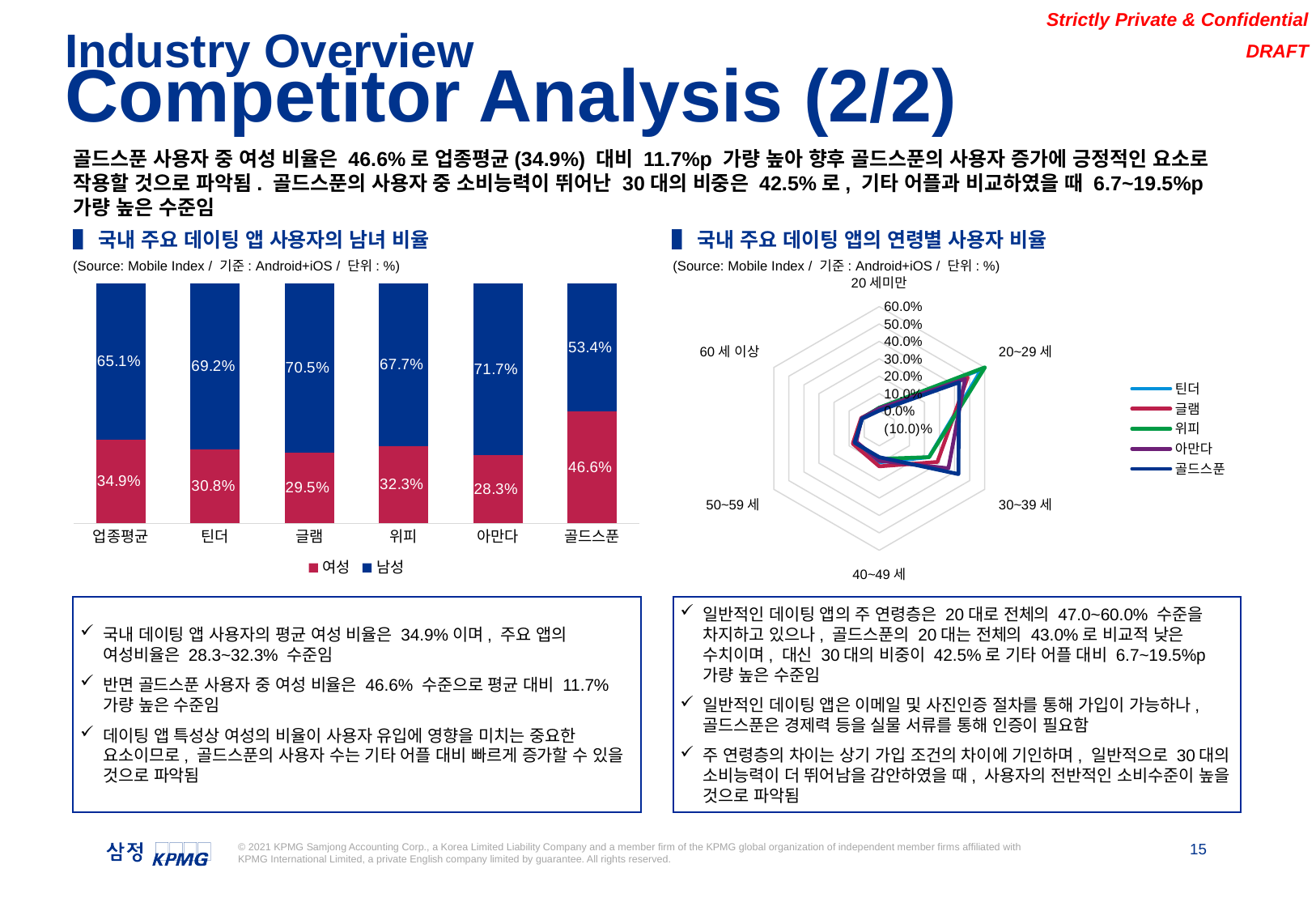

Industry Overview
Competitor Analysis (2/2)
골드스푼 사용자 중 여성 비율은 46.6%로 업종평균(34.9%) 대비 11.7%p 가량 높아 향후 골드스푼의 사용자 증가에 긍정적인 요소로 작용할 것으로 파악됨. 골드스푼의 사용자 중 소비능력이 뛰어난 30대의 비중은 42.5%로, 기타 어플과 비교하였을 때 6.7~19.5%p 가량 높은 수준임
▌국내 주요 데이팅 앱 사용자의 남녀 비율
▌국내 주요 데이팅 앱의 연령별 사용자 비율
(Source: Mobile Index / 기준: Android+iOS / 단위: %)
(Source: Mobile Index / 기준: Android+iOS / 단위: %)

### Chart

| Category | 여성 | 남성 |
|---|---|---|
| 업종평균 | 0.3491 | 0.6509 |
| 틴더 | 0.3083 | 0.6917 |
| 글램 | 0.2953 | 0.7047 |
| 위피 | 0.3231 | 0.6769000000000001 |
| 아만다 | 0.2828 | 0.7172000000000001 |
| 골드스푼 | 0.4661 | 0.5339 |

### Chart

| Category | 틴더 | 글램 | 위피 | 아만다 | 골드스푼 |
|---|---|---|---|---|---|
| 20세미만 | 0.0173 | 0.013300000000000001 | 0.019100000000000002 | 0.0155 | 0.0022 |
| 20~29세 | 0.5789 | 0.4869 | 0.6003999999999999 | 0.4697 | 0.43019999999999997 |
| 30~39세 | 0.2302 | 0.2857 | 0.23070000000000002 | 0.3589 | 0.4254 |
| 40~49세 | 0.09449999999999999 | 0.1182 | 0.07490000000000001 | 0.0864 | 0.0653 |
| 50~59세 | 0.0633 | 0.0758 | 0.058800000000000005 | 0.0526 | 0.0642 |
| 60세 이상 | 0.0159 | 0.02 | 0.016 | 0.016800000000000002 | 0.0128 |
국내 데이팅 앱 사용자의 평균 여성 비율은 34.9%이며, 주요 앱의 여성비율은 28.3~32.3% 수준임
반면 골드스푼 사용자 중 여성 비율은 46.6% 수준으로 평균 대비 11.7% 가량 높은 수준임
데이팅 앱 특성상 여성의 비율이 사용자 유입에 영향을 미치는 중요한 요소이므로, 골드스푼의 사용자 수는 기타 어플 대비 빠르게 증가할 수 있을 것으로 파악됨
일반적인 데이팅 앱의 주 연령층은 20대로 전체의 47.0~60.0% 수준을 차지하고 있으나, 골드스푼의 20대는 전체의 43.0%로 비교적 낮은 수치이며, 대신 30대의 비중이 42.5%로 기타 어플 대비 6.7~19.5%p가량 높은 수준임
일반적인 데이팅 앱은 이메일 및 사진인증 절차를 통해 가입이 가능하나, 골드스푼은 경제력 등을 실물 서류를 통해 인증이 필요함
주 연령층의 차이는 상기 가입 조건의 차이에 기인하며, 일반적으로 30대의 소비능력이 더 뛰어남을 감안하였을 때, 사용자의 전반적인 소비수준이 높을 것으로 파악됨